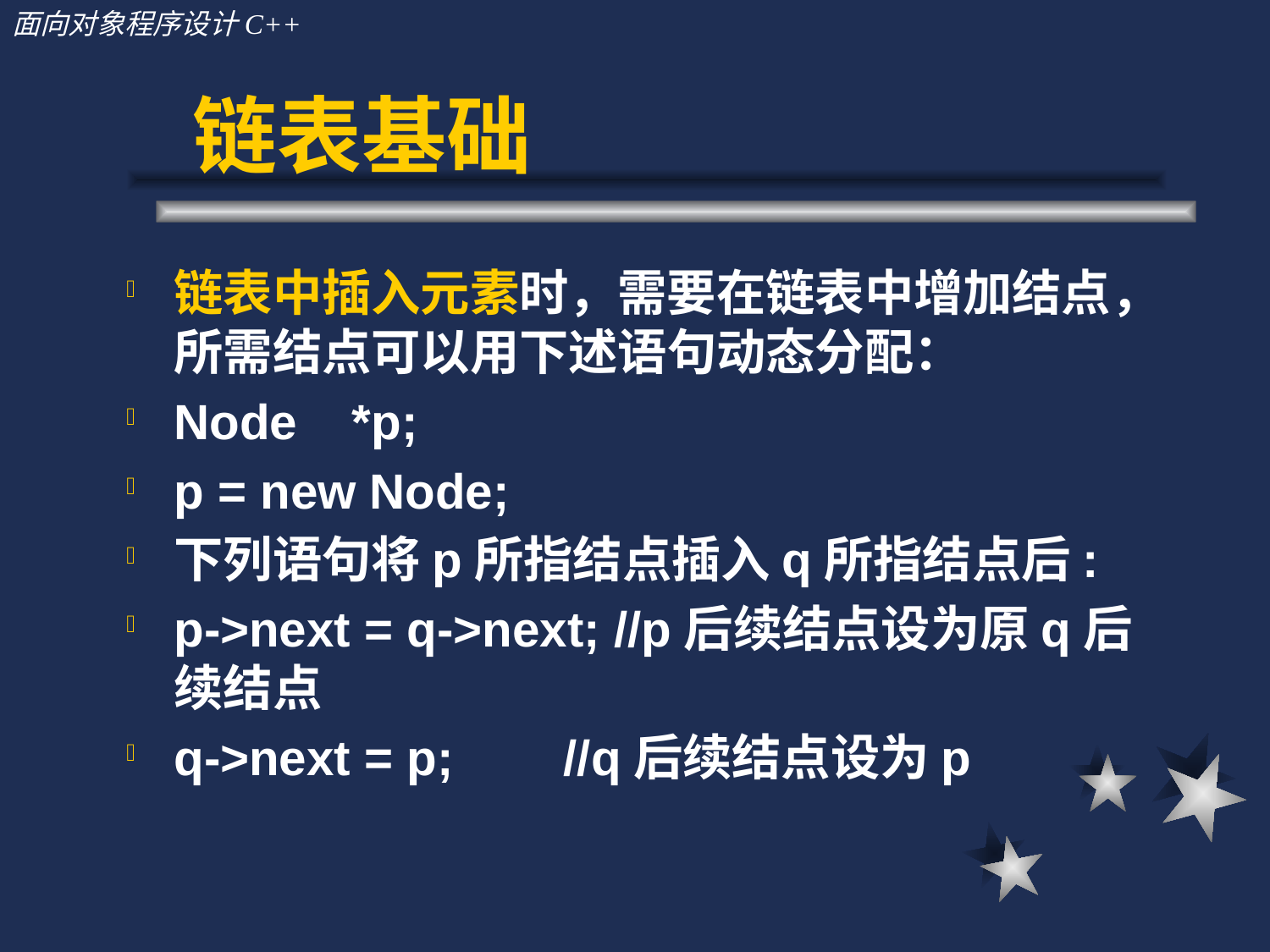

链表基础
链表中插入元素时，需要在链表中增加结点，所需结点可以用下述语句动态分配：
Node    *p;
p = new Node;
下列语句将p所指结点插入q所指结点后:
p->next = q->next; //p后续结点设为原q后续结点
q->next = p;        //q后续结点设为p